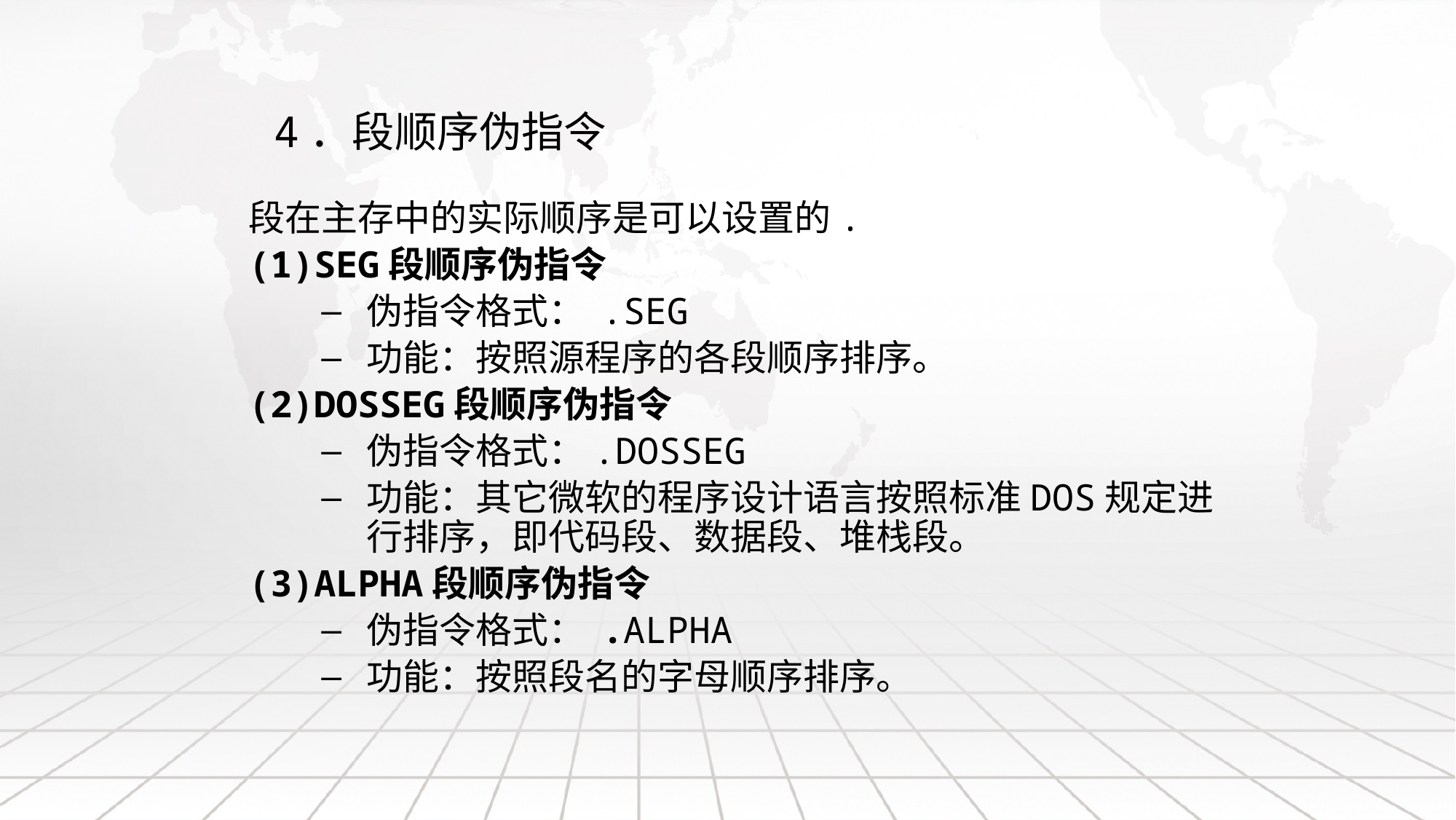

# 4．段顺序伪指令
段在主存中的实际顺序是可以设置的.
(1)SEG段顺序伪指令
伪指令格式： .SEG
功能：按照源程序的各段顺序排序。
(2)DOSSEG段顺序伪指令
伪指令格式：.DOSSEG
功能：其它微软的程序设计语言按照标准DOS规定进行排序，即代码段、数据段、堆栈段。
(3)ALPHA段顺序伪指令
伪指令格式： .ALPHA
功能：按照段名的字母顺序排序。